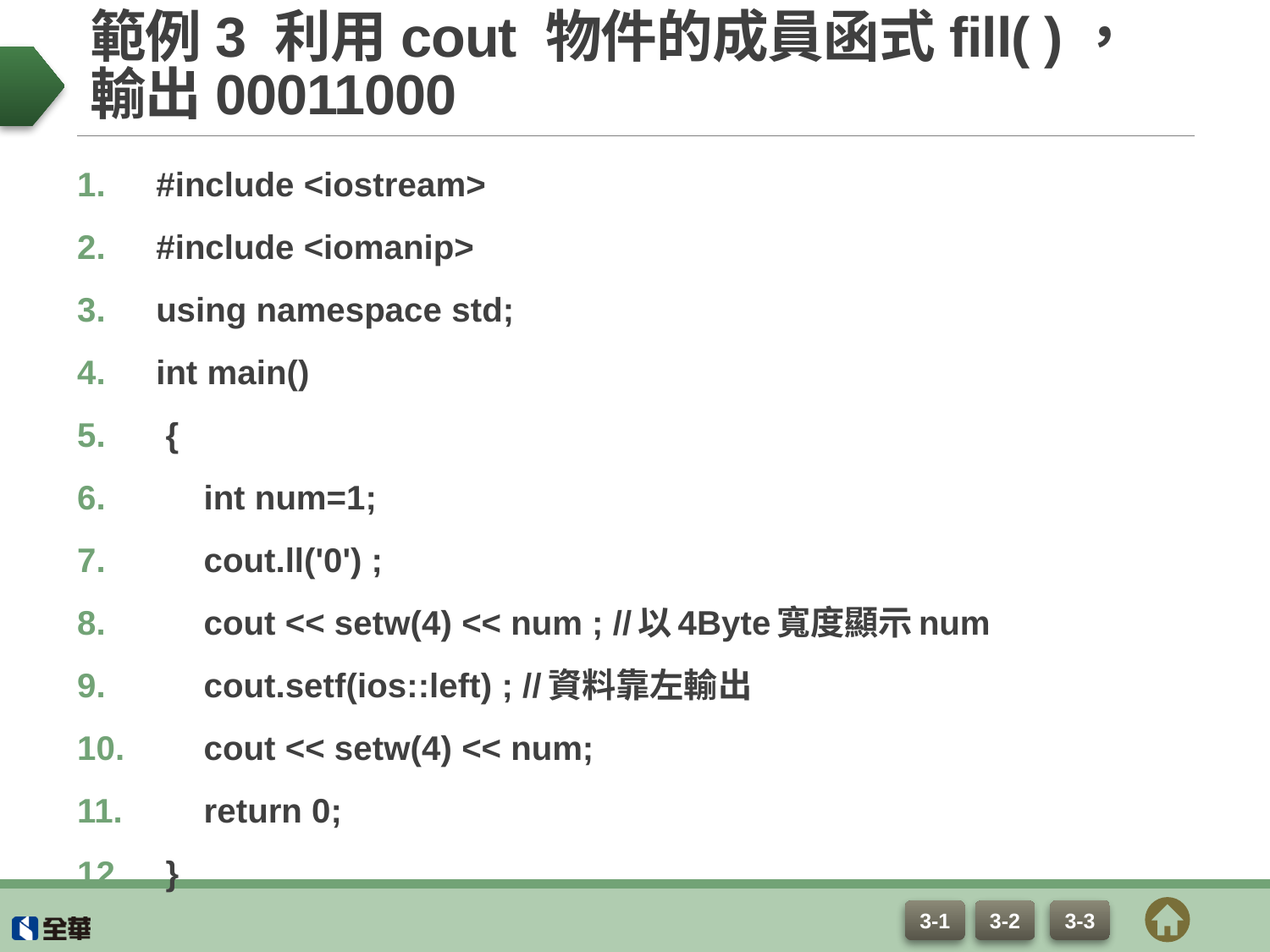

# 範例3 利用cout 物件的成員函式fill( )，輸出00011000
#include <iostream>
#include <iomanip>
using namespace std;
int main()
 {
     int num=1;
     cout.ll('0') ;
     cout << setw(4) << num ; //以4Byte寬度顯示num
     cout.setf(ios::left) ; //資料靠左輸出
     cout << setw(4) << num;
     return 0;
 }